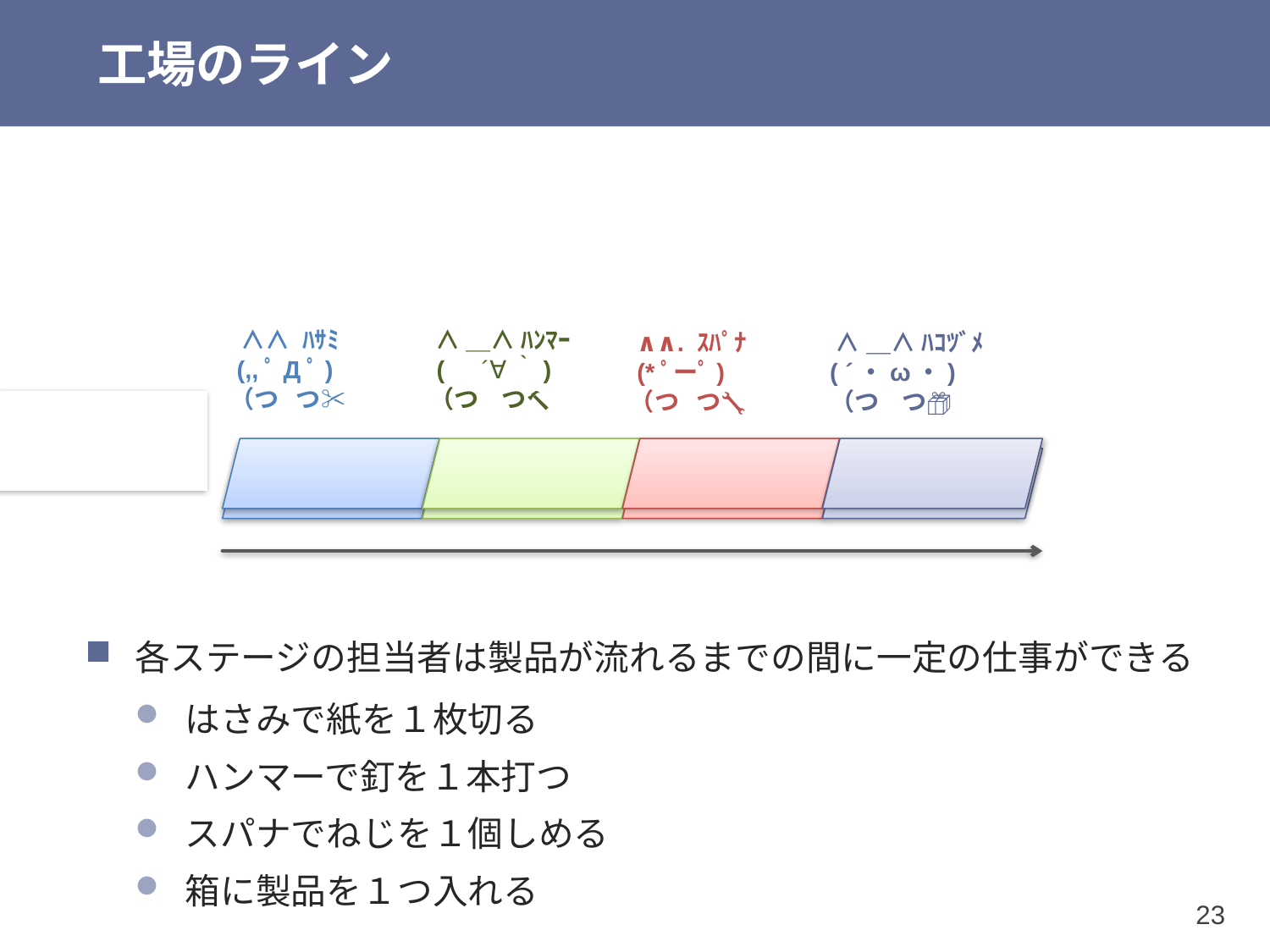

# 工場のライン
  ∧∧ ﾊｻﾐ
 (,,ﾟДﾟ)
（つ   つ✂
 ∧＿∧ ﾊﾝﾏｰ
 (　´∀｀)
（つ    つ🔨
 ∧∧. ｽﾊﾟﾅ
 (*ﾟーﾟ)
（つ   つ🔧
 ∧＿∧ ﾊｺﾂﾞﾒ
( ´・ω・)
（つ    つ📦

製品
製品
製品
製品
製品

各ステージの担当者は製品が流れるまでの間に一定の仕事ができる
はさみで紙を１枚切る
ハンマーで釘を１本打つ
スパナでねじを１個しめる
箱に製品を１つ入れる